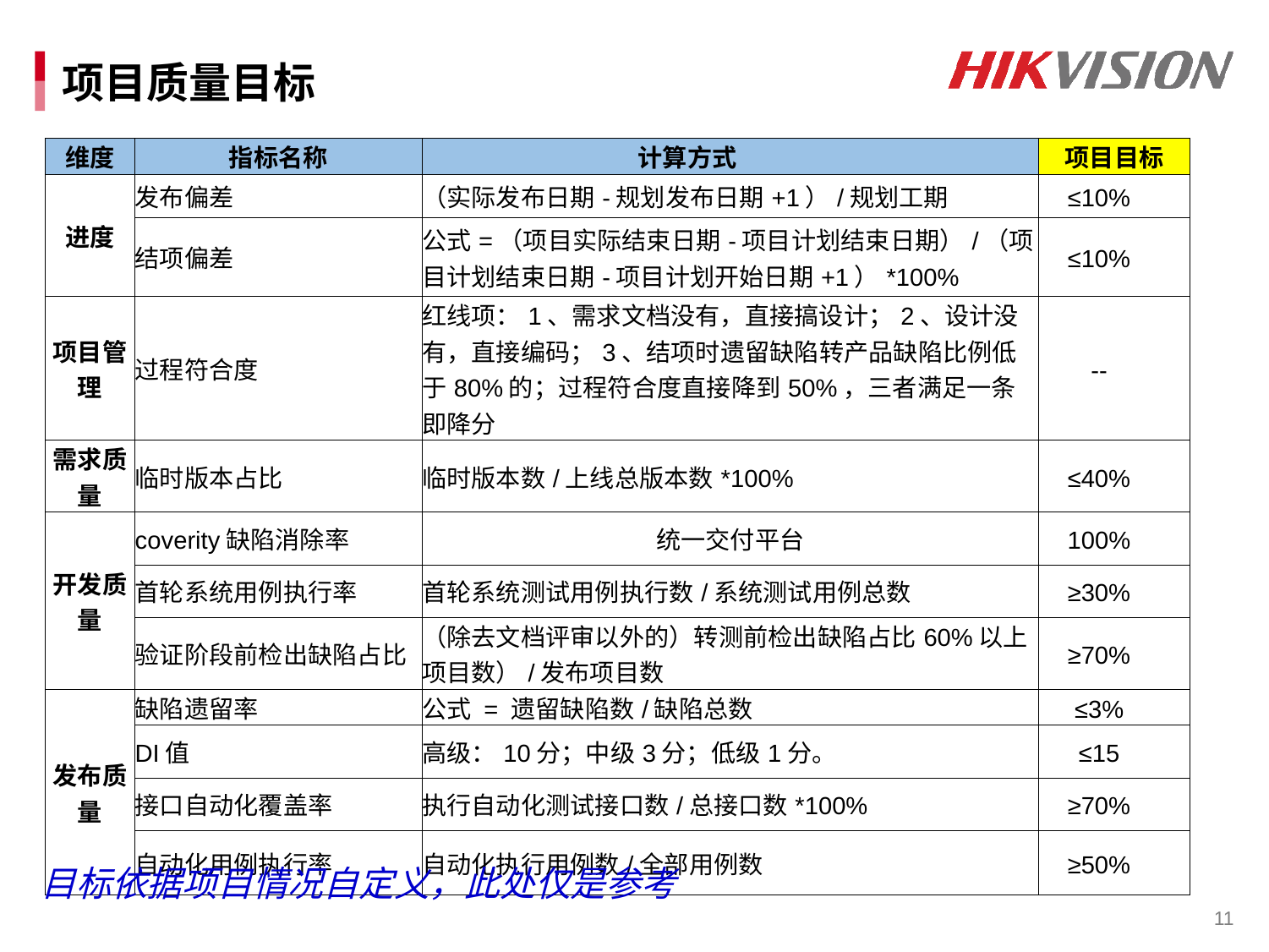

# 项目质量目标
| 维度 | 指标名称 | 计算方式 | 项目目标 |
| --- | --- | --- | --- |
| 进度 | 发布偏差 | （实际发布日期-规划发布日期+1）/规划工期 | ≤10% |
|  | 结项偏差 | 公式=（项目实际结束日期-项目计划结束日期）/（项目计划结束日期-项目计划开始日期+1）\*100% | ≤10% |
| 项目管理 | 过程符合度 | 红线项：1、需求文档没有，直接搞设计；2、设计没有，直接编码；3、结项时遗留缺陷转产品缺陷比例低于80%的；过程符合度直接降到50%，三者满足一条即降分 | -- |
| 需求质量 | 临时版本占比 | 临时版本数/上线总版本数\*100% | ≤40% |
| 开发质量 | coverity缺陷消除率 | 统一交付平台 | 100% |
|  | 首轮系统用例执行率 | 首轮系统测试用例执行数/系统测试用例总数 | ≥30% |
|  | 验证阶段前检出缺陷占比 | （除去文档评审以外的）转测前检出缺陷占比60%以上项目数）/发布项目数 | ≥70% |
| 发布质量 | 缺陷遗留率 | 公式 = 遗留缺陷数/缺陷总数 | ≤3% |
|  | DI值 | 高级：10分；中级3分；低级1分。 | ≤15 |
|  | 接口自动化覆盖率 | 执行自动化测试接口数/总接口数\*100% | ≥70% |
|  | 自动化用例执行率 | 自动化执行用例数/全部用例数 | ≥50% |
目标依据项目情况自定义，此处仅是参考